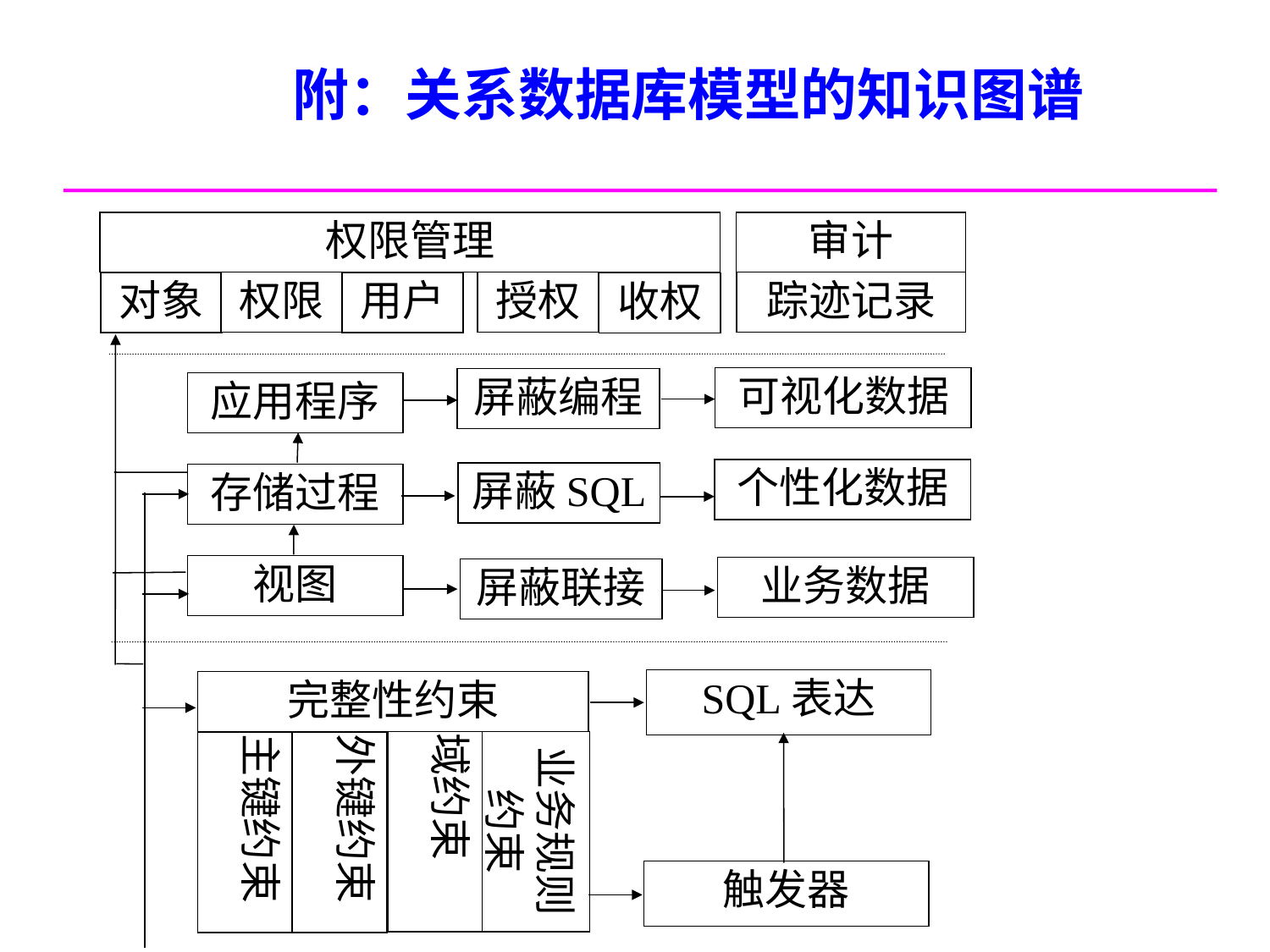

附：关系数据库模型的知识图谱
权限管理
审计
踪迹记录
权限
授权
对象
用户
收权
可视化数据
屏蔽编程
应用程序
个性化数据
屏蔽SQL
存储过程
视图
业务数据
屏蔽联接
SQL表达

完整性约束
域约束
业务规则约束
主键约束
外键约束
触发器